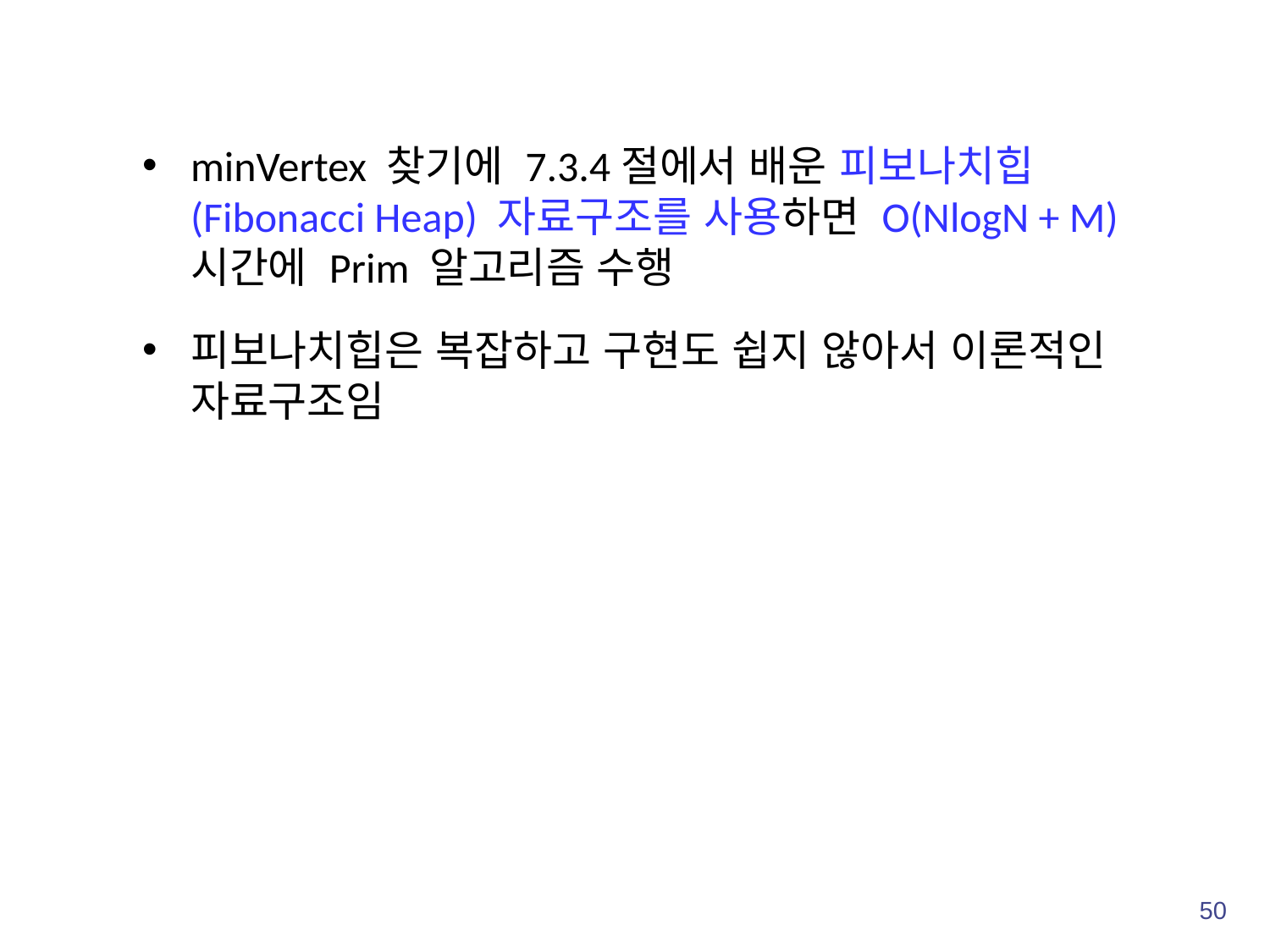

minVertex 찾기에 7.3.4절에서 배운 피보나치힙(Fibonacci Heap) 자료구조를 사용하면 O(NlogN + M) 시간에 Prim 알고리즘 수행
피보나치힙은 복잡하고 구현도 쉽지 않아서 이론적인 자료구조임
50